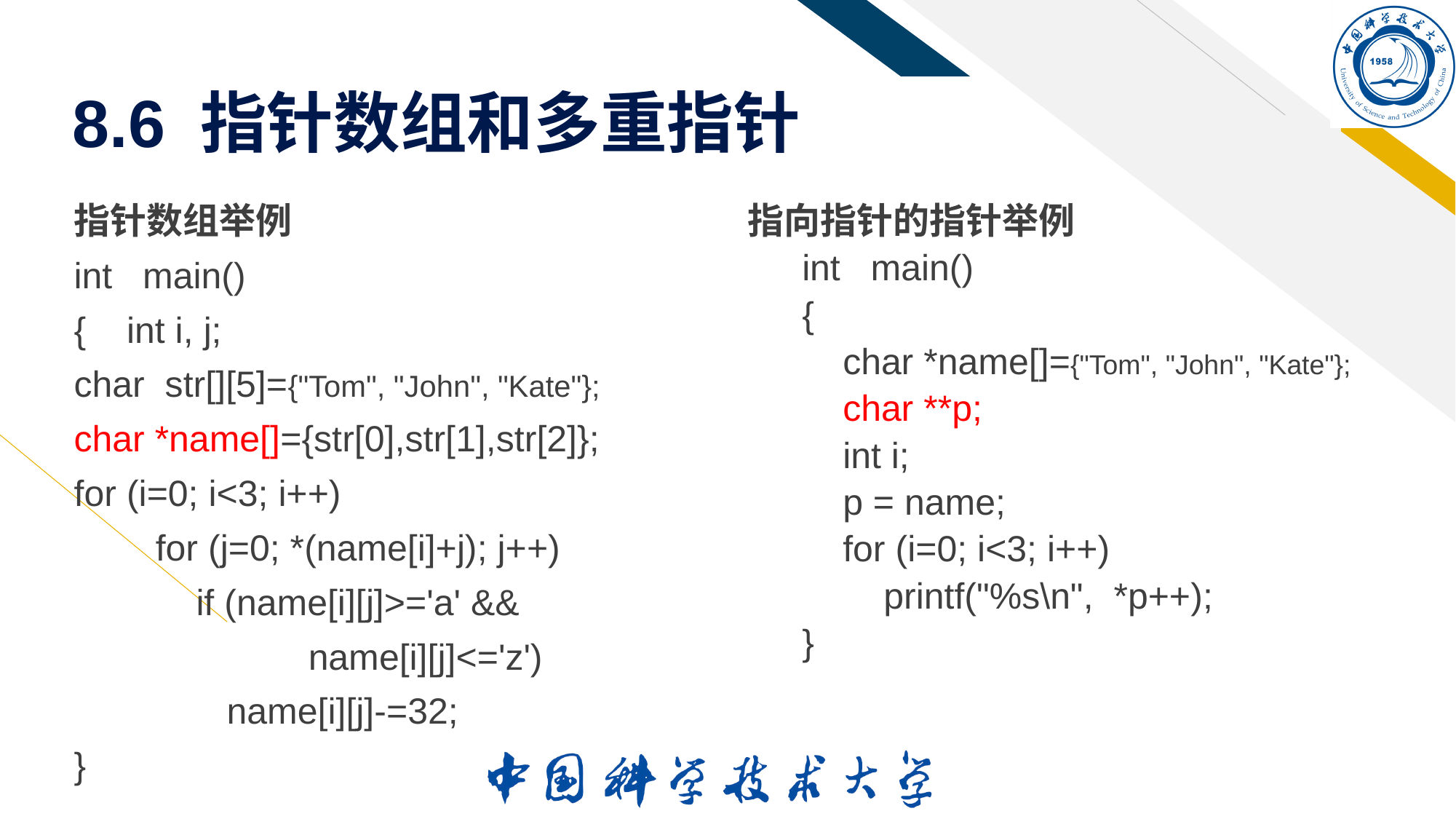

# 8.6 指针数组和多重指针
指针数组举例
int   main()
{    int i, j;
char  str[][5]={"Tom", "John", "Kate"};
char *name[]={str[0],str[1],str[2]};
for (i=0; i<3; i++)
        for (j=0; *(name[i]+j); j++)
            if (name[i][j]>='a' &&
                       name[i][j]<='z')
               name[i][j]-=32;
}
指向指针的指针举例
int   main()
{
    char *name[]={"Tom", "John", "Kate"};
    char **p;
    int i;
    p = name;
    for (i=0; i<3; i++)
        printf("%s\n",  *p++);
}